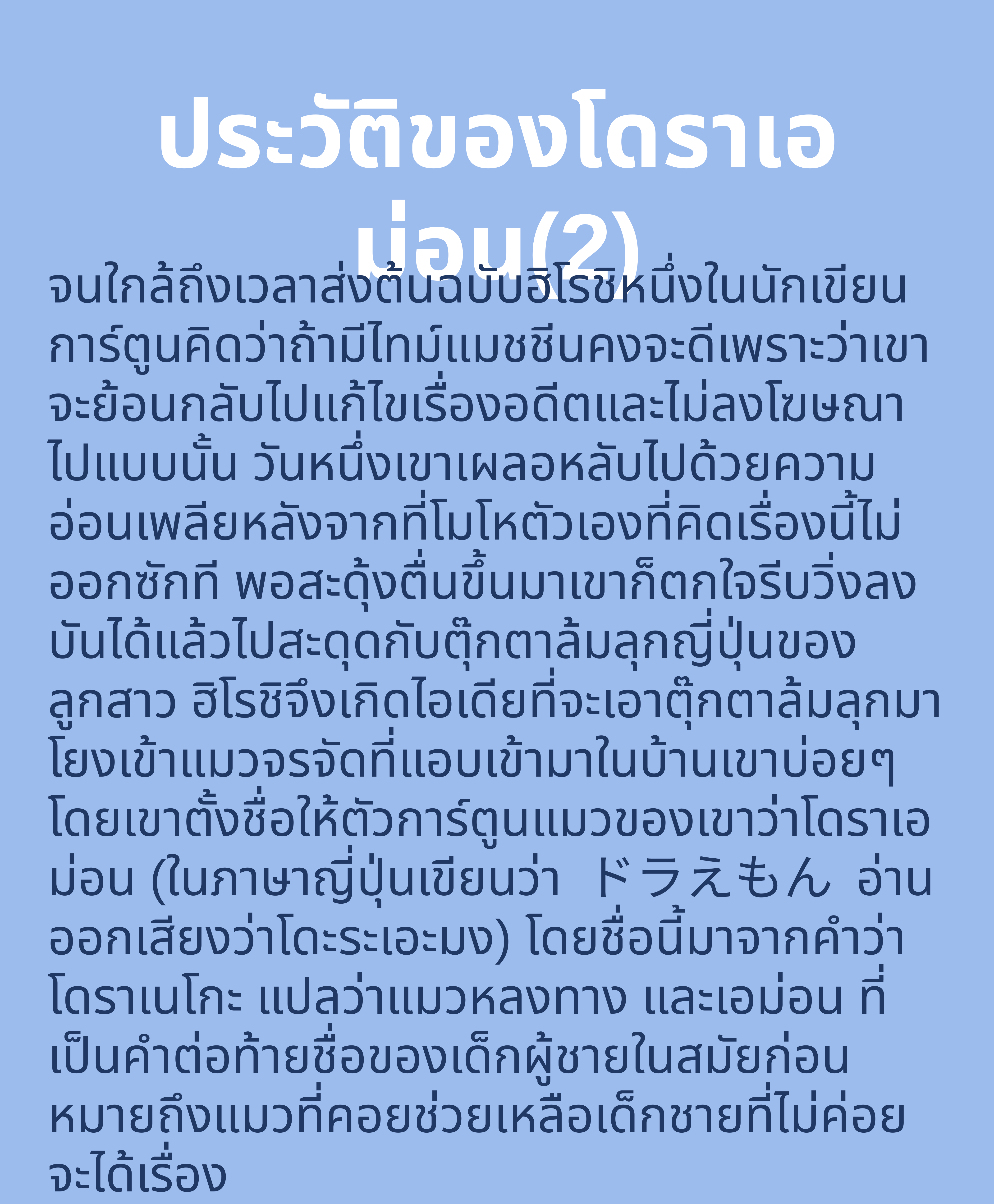

ประวัติของโดราเอม่อน(2)
จนใกล้ถึงเวลาส่งต้นฉบับฮิโรชิหนึ่งในนักเขียนการ์ตูนคิดว่าถ้ามีไทม์แมชชีนคงจะดีเพราะว่าเขาจะย้อนกลับไปแก้ไขเรื่องอดีตและไม่ลงโฆษณาไปแบบนั้น วันหนึ่งเขาเผลอหลับไปด้วยความอ่อนเพลียหลังจากที่โมโหตัวเองที่คิดเรื่องนี้ไม่ออกซักที พอสะดุ้งตื่นขึ้นมาเขาก็ตกใจรีบวิ่งลงบันได้แล้วไปสะดุดกับตุ๊กตาล้มลุกญี่ปุ่นของลูกสาว ฮิโรชิจึงเกิดไอเดียที่จะเอาตุ๊กตาล้มลุกมาโยงเข้าแมวจรจัดที่แอบเข้ามาในบ้านเขาบ่อยๆ โดยเขาตั้งชื่อให้ตัวการ์ตูนแมวของเขาว่าโดราเอม่อน (ในภาษาญี่ปุ่นเขียนว่า ドラえもん อ่านออกเสียงว่าโดะระเอะมง) โดยชื่อนี้มาจากคำว่า โดราเนโกะ แปลว่าแมวหลงทาง และเอม่อน ที่เป็นคำต่อท้ายชื่อของเด็กผู้ชายในสมัยก่อน หมายถึงแมวที่คอยช่วยเหลือเด็กชายที่ไม่ค่อยจะได้เรื่อง